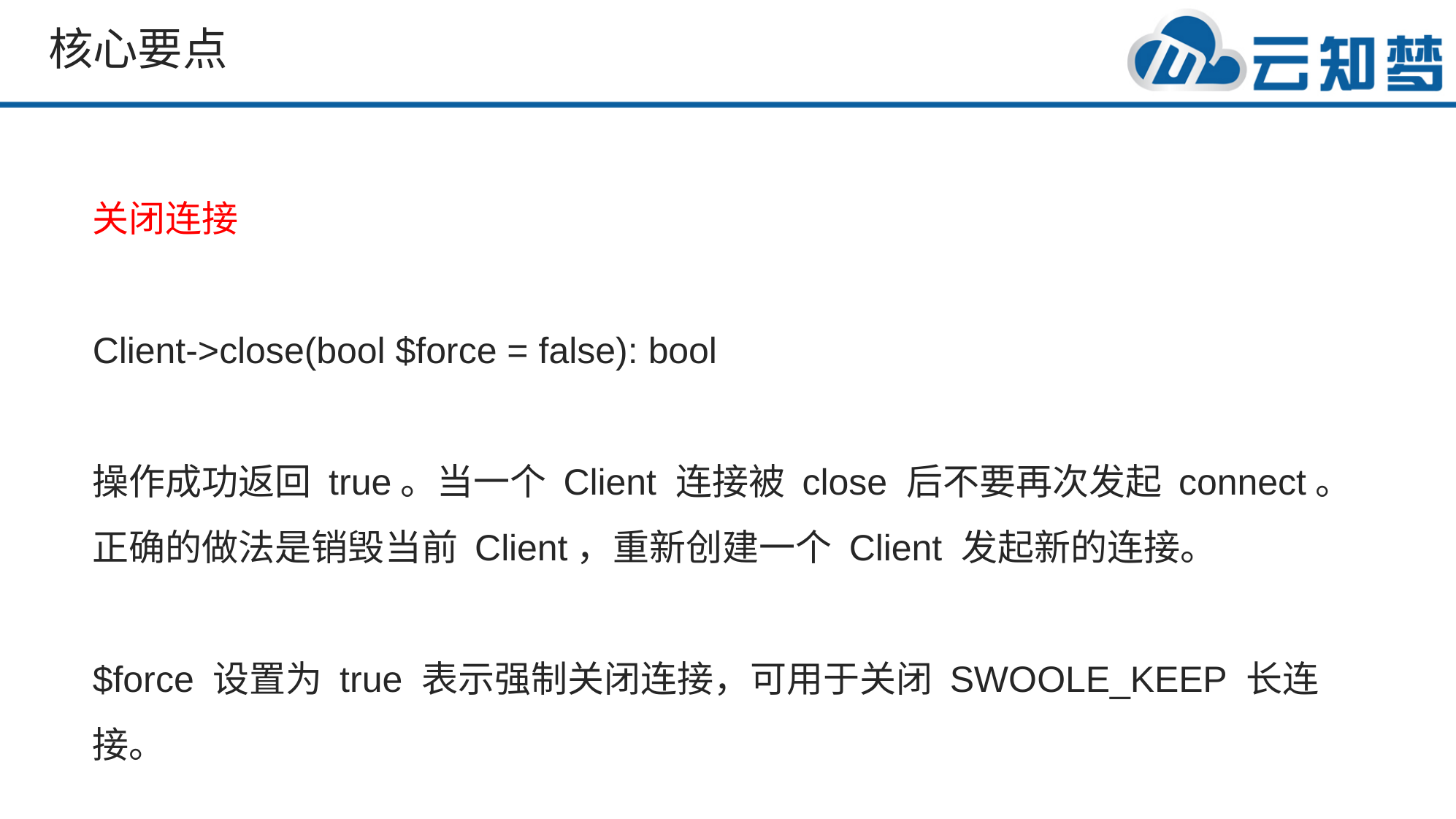

核心要点
关闭连接

Client->close(bool $force = false): bool

操作成功返回 true。当一个 Client 连接被 close 后不要再次发起 connect。
正确的做法是销毁当前 Client，重新创建一个 Client 发起新的连接。

$force 设置为 true 表示强制关闭连接，可用于关闭 SWOOLE_KEEP 长连接。